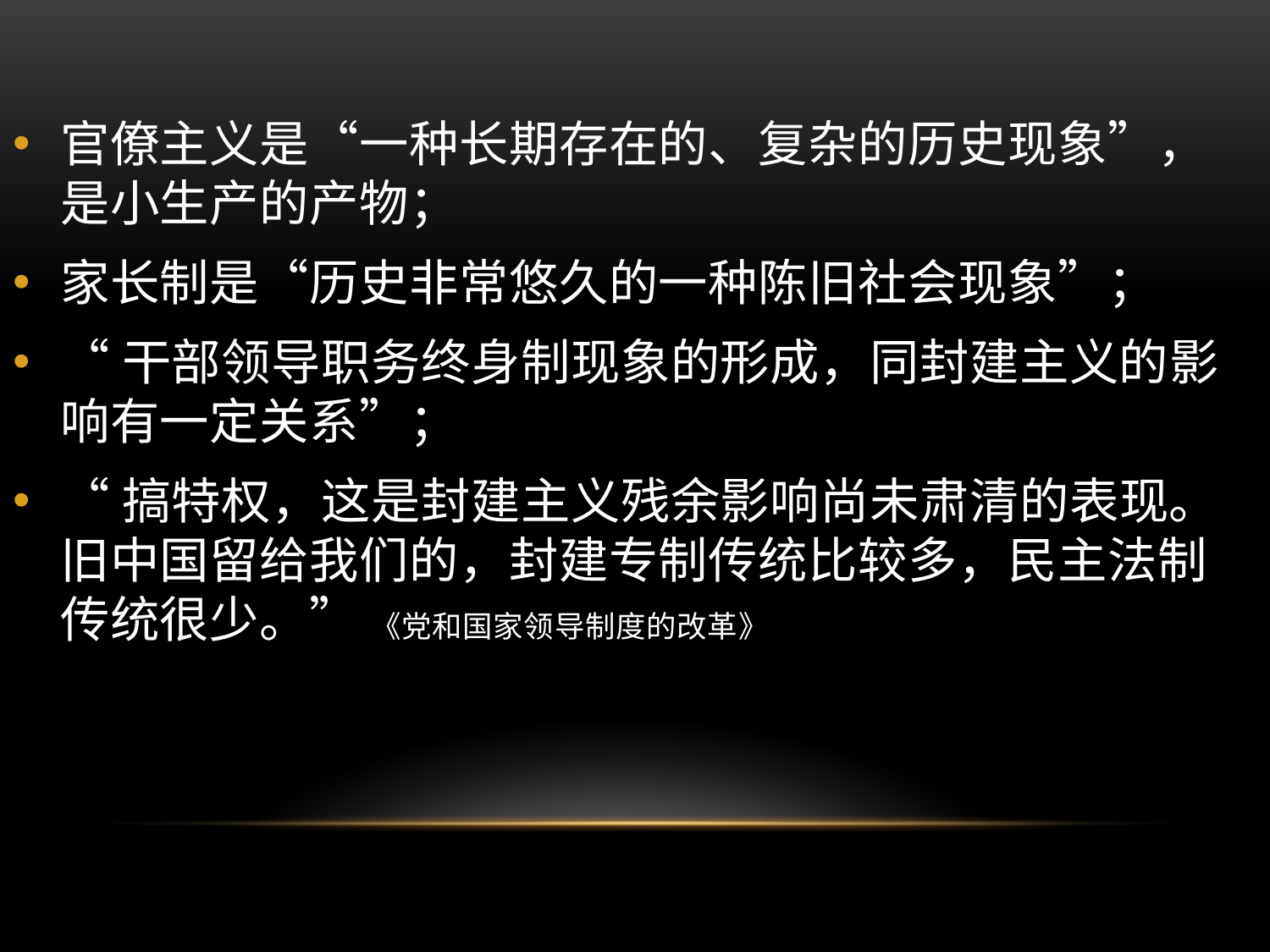

官僚主义是“一种长期存在的、复杂的历史现象”，是小生产的产物；
家长制是“历史非常悠久的一种陈旧社会现象”；
“干部领导职务终身制现象的形成，同封建主义的影响有一定关系”；
“搞特权，这是封建主义残余影响尚未肃清的表现。旧中国留给我们的，封建专制传统比较多，民主法制传统很少。” 《党和国家领导制度的改革》